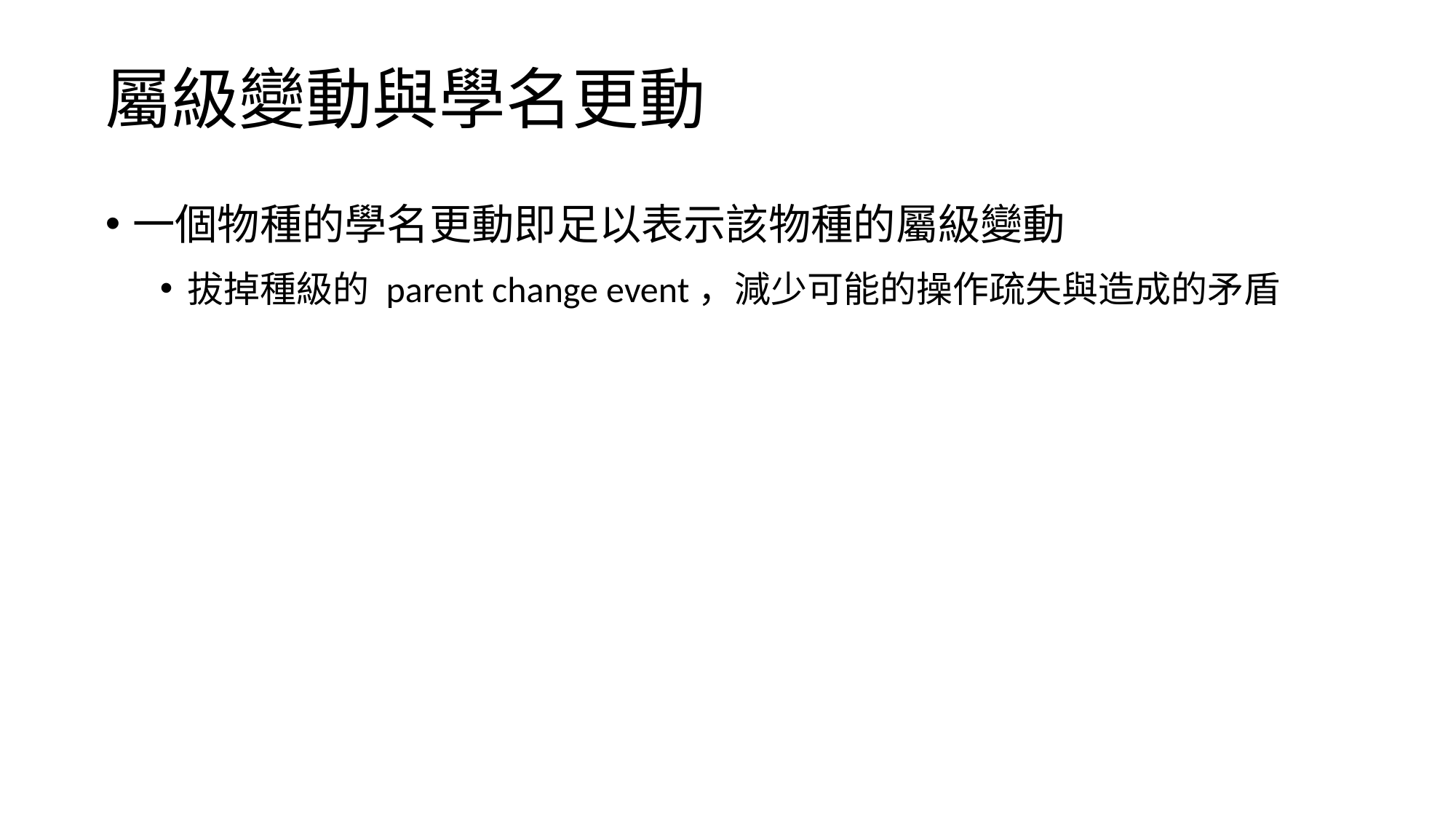

# 屬級變動與學名更動
一個物種的學名更動即足以表示該物種的屬級變動
拔掉種級的 parent change event，減少可能的操作疏失與造成的矛盾
34